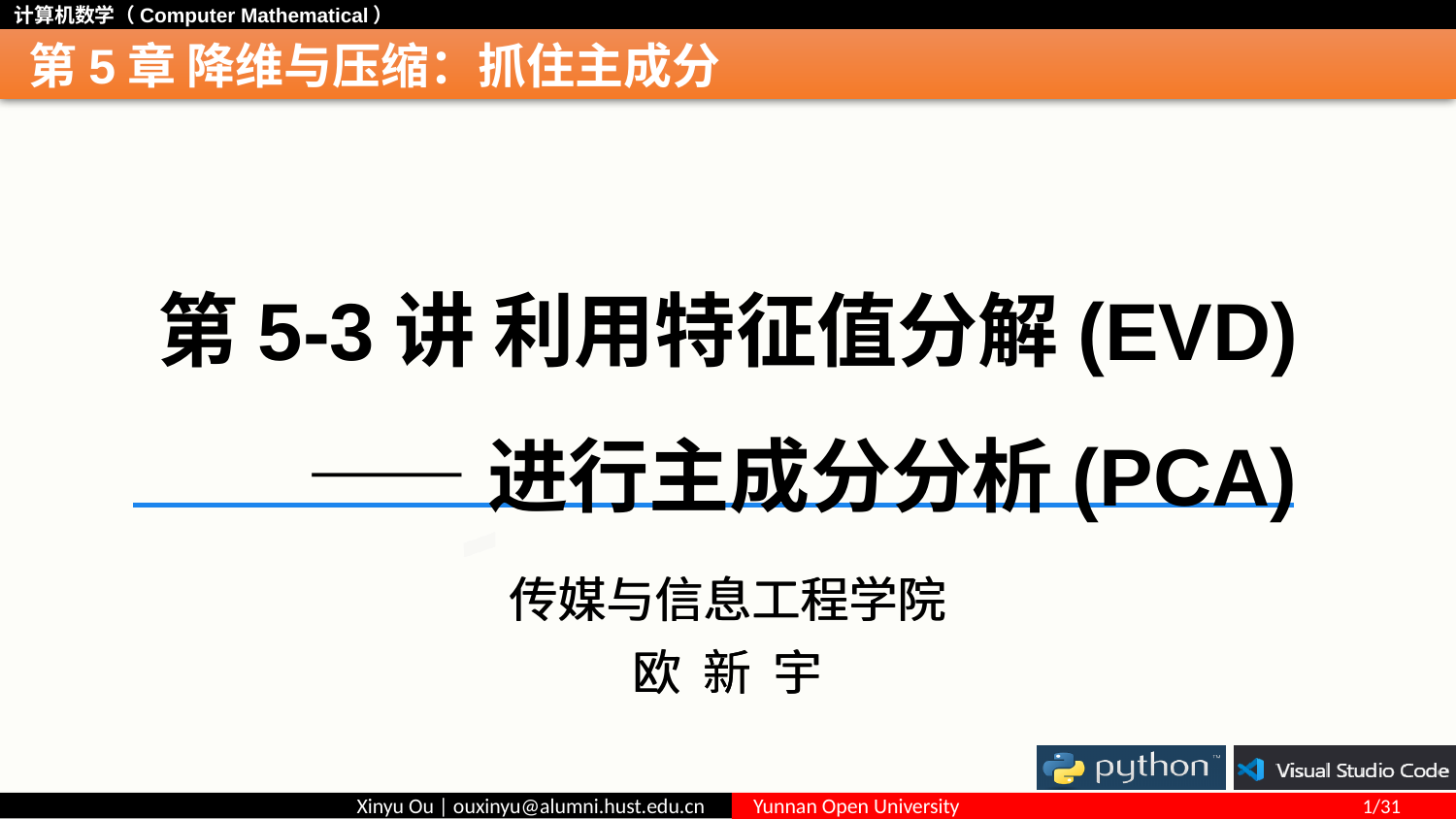

# 第5章 降维与压缩：抓住主成分
第5-3讲 利用特征值分解(EVD)
        ——进行主成分分析(PCA)

传媒与信息工程学院
欧  新  宇